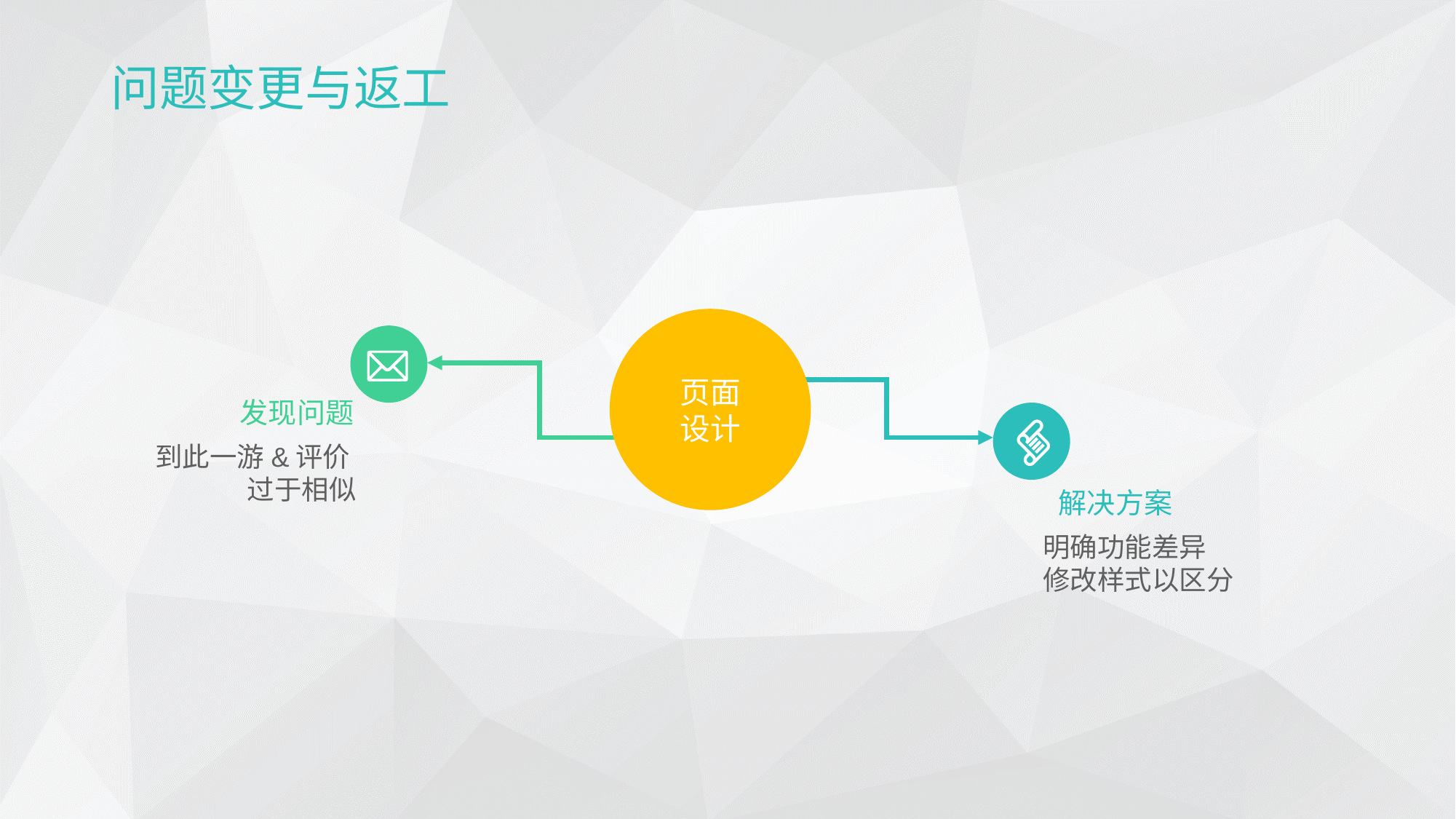

问题变更与返工
页面
设计

发现问题

到此一游&评价
过于相似

解决方案
明确功能差异
修改样式以区分